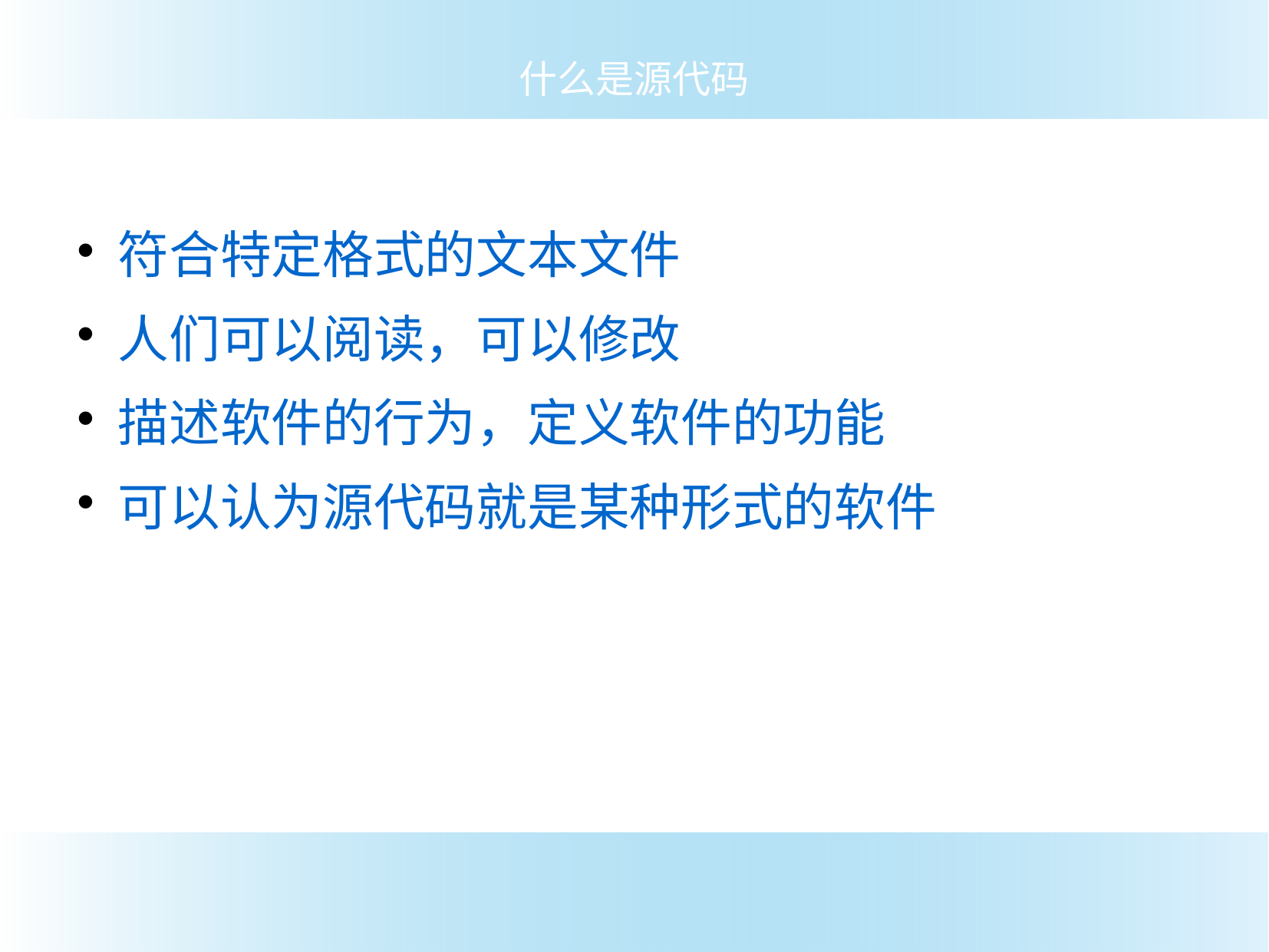

什么是源代码
符合特定格式的文本文件
人们可以阅读，可以修改
描述软件的行为，定义软件的功能
可以认为源代码就是某种形式的软件